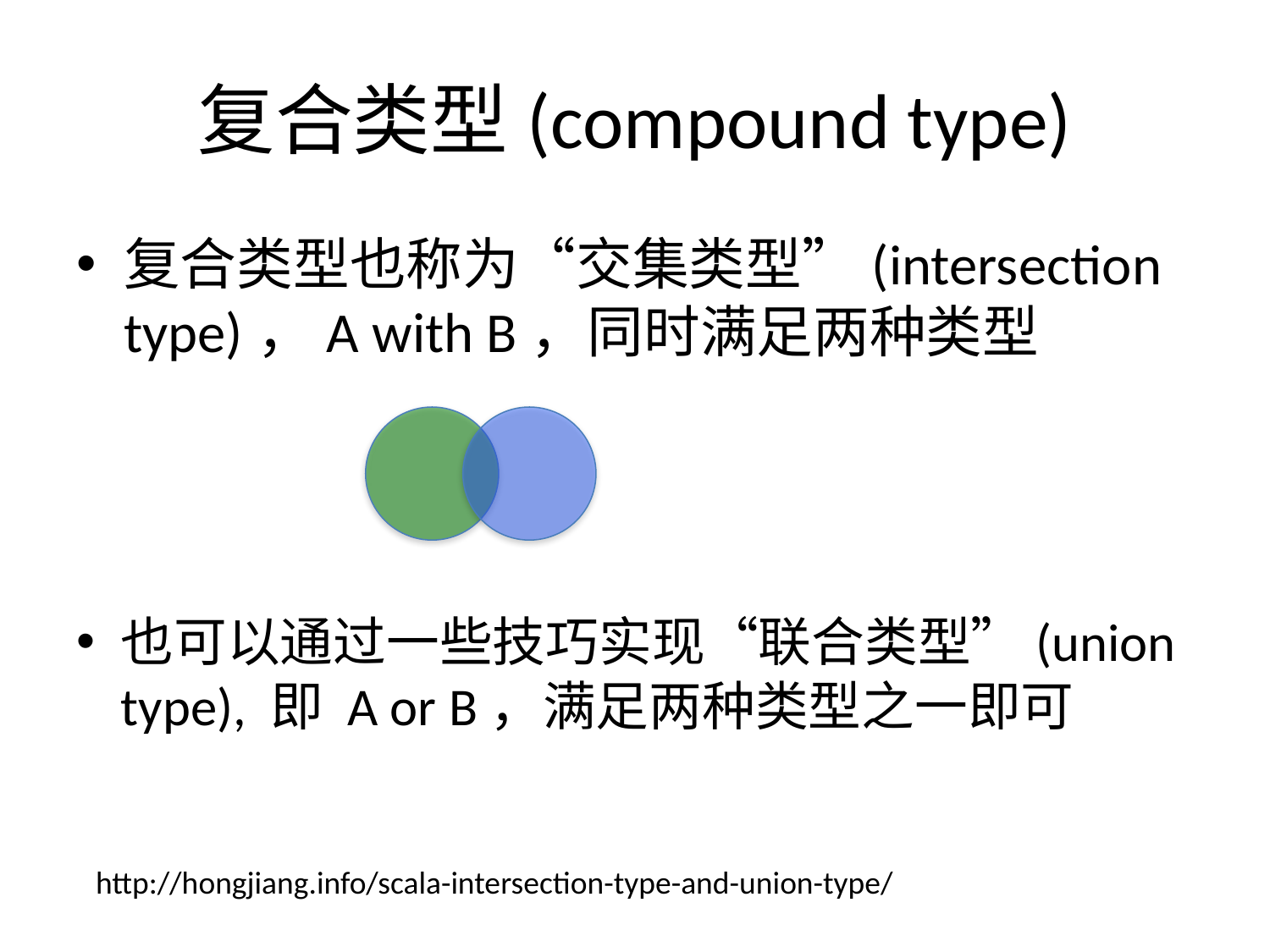

# 复合类型(compound type)
复合类型也称为“交集类型”(intersection type)，A with B，同时满足两种类型

也可以通过一些技巧实现“联合类型”(union type), 即 A or B，满足两种类型之一即可
http://hongjiang.info/scala-intersection-type-and-union-type/